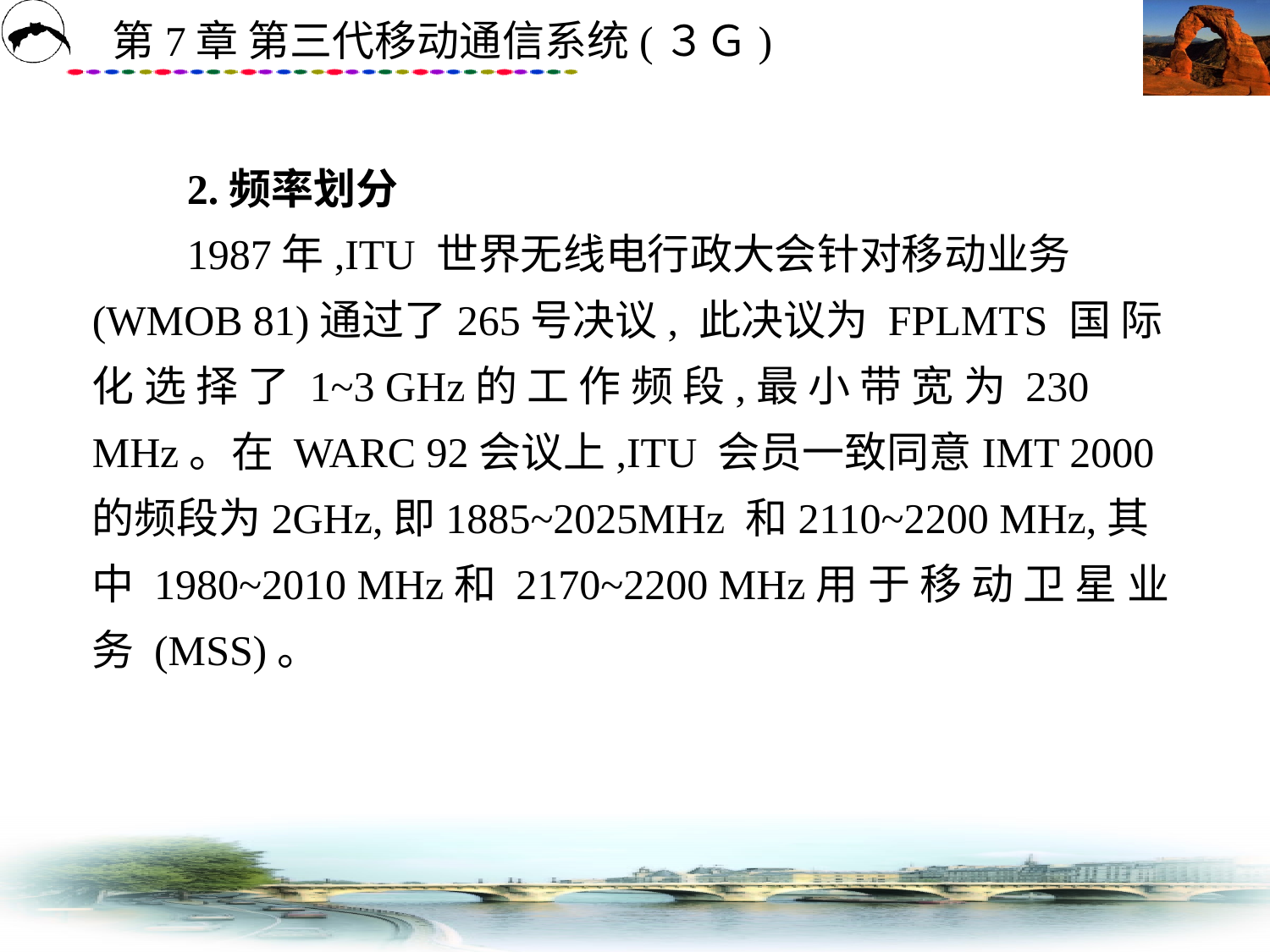

# 2.频率划分 　　1987年,ITU 世界无线电行政大会针对移动业务(WMOB 81)通过了265号决议, 此决议为 FPLMTS 国 际 化 选 择 了 1~3 GHz的 工 作 频 段,最 小 带 宽 为 230 MHz。在 WARC 92会议上,ITU 会员一致同意IMT 2000的频段为2GHz,即1885~2025MHz 和2110~2200 MHz,其 中 1980~2010 MHz和 2170~2200 MHz用 于 移 动 卫 星 业 务 (MSS)。